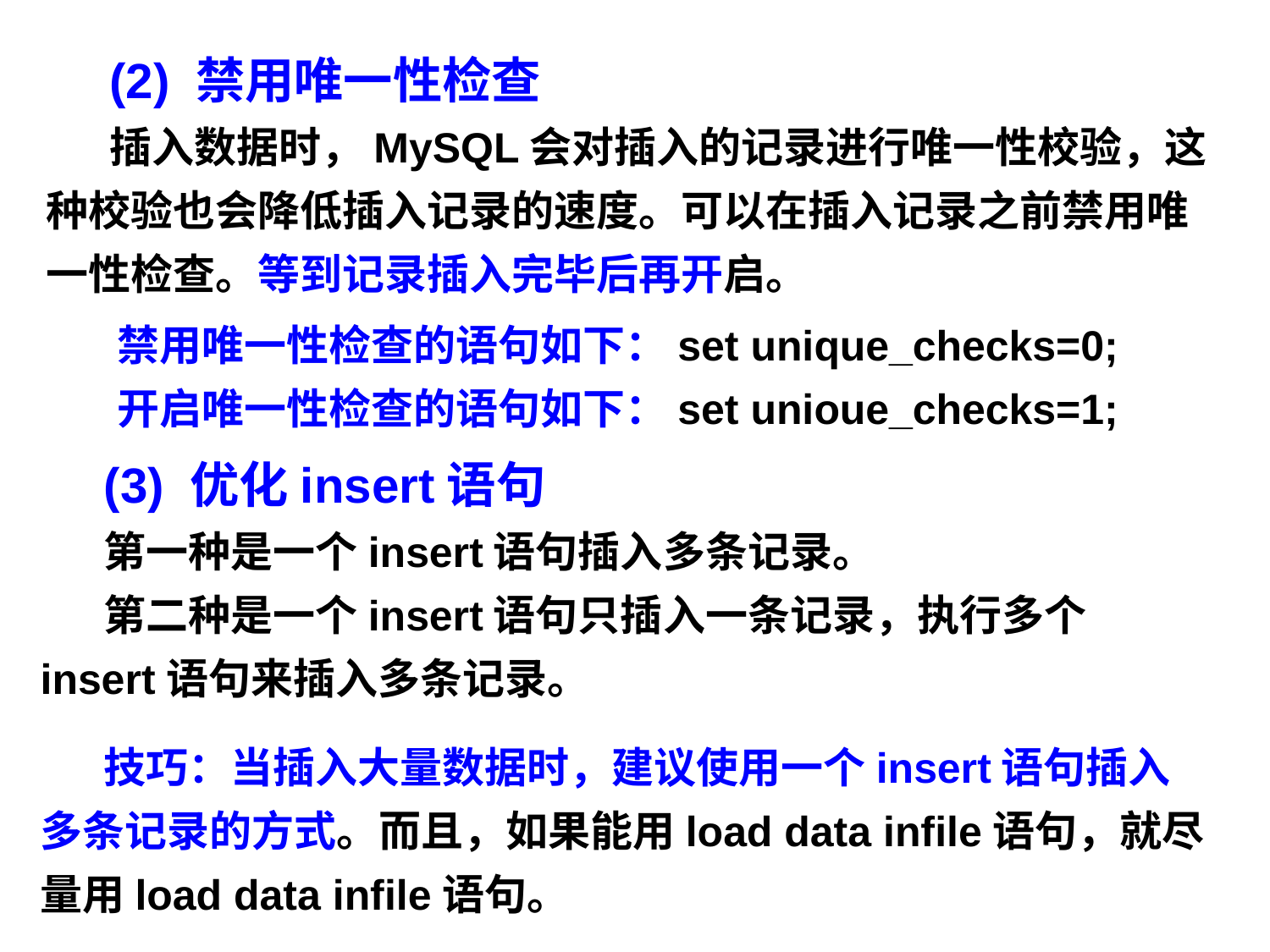

(2) 禁用唯一性检查
插入数据时，MySQL会对插入的记录进行唯一性校验，这种校验也会降低插入记录的速度。可以在插入记录之前禁用唯一性检查。等到记录插入完毕后再开启。
禁用唯一性检查的语句如下：set unique_checks=0;
开启唯一性检查的语句如下：set unioue_checks=1;
(3) 优化insert语句
第一种是一个insert语句插入多条记录。
第二种是一个insert语句只插入一条记录，执行多个insert语句来插入多条记录。
技巧：当插入大量数据时，建议使用一个insert语句插入多条记录的方式。而且，如果能用load data infile语句，就尽量用load data infile语句。